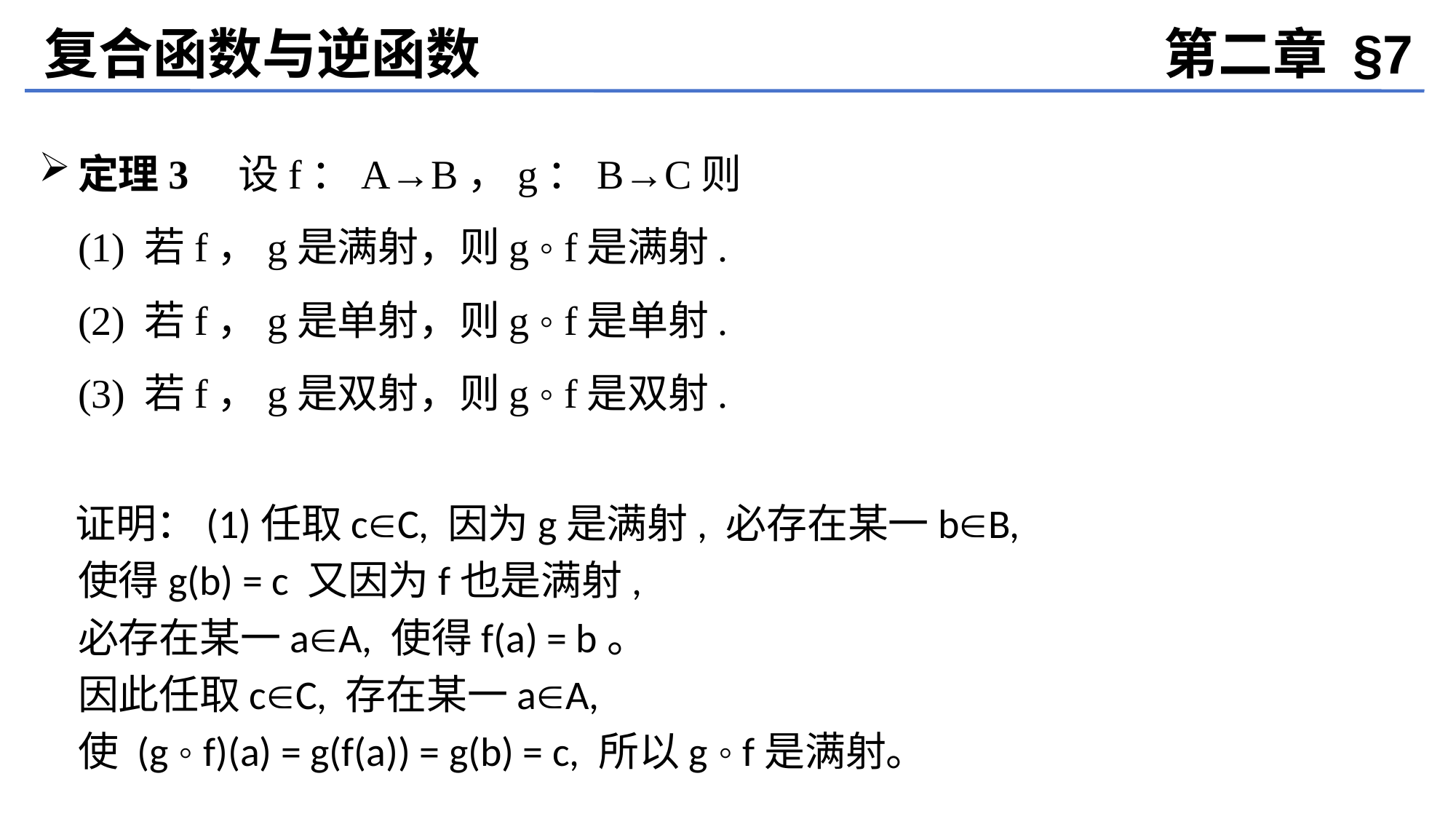

复合函数与逆函数
第二章 §7
定理3　设f：A→B，g：B→C则
	(1) 若f，g是满射，则g ◦ f是满射.
	(2) 若f，g是单射，则g ◦ f是单射.
	(3) 若f，g是双射，则g ◦ f是双射.

   证明：(1)任取c∈C, 因为g是满射, 必存在某一b∈B,
	使得g(b) = c 又因为f也是满射,
	必存在某一a∈A, 使得f(a) = b。
	因此任取c∈C, 存在某一a∈A,
	使 (g ◦ f)(a) = g(f(a)) = g(b) = c, 所以g ◦ f是满射。